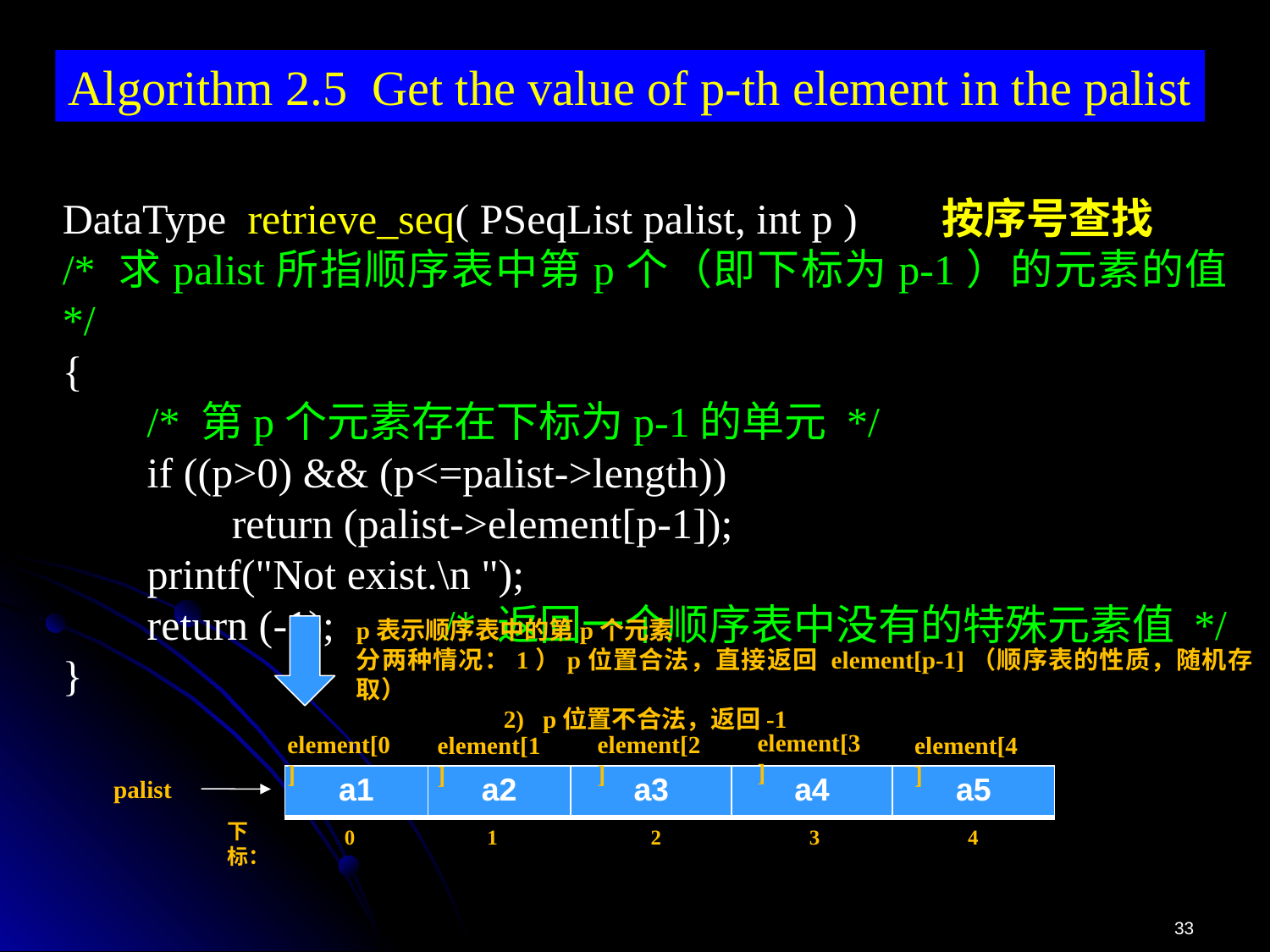

Algorithm 2.5  Get the value of p-th element in the palist

DataType  retrieve_seq( PSeqList palist, int p )       按序号查找
/* 求palist所指顺序表中第p个（即下标为p-1）的元素的值 */
{
        /* 第p个元素存在下标为p-1的单元 */
        if ((p>0) && (p<=palist->length))
                return (palist->element[p-1]);
        printf("Not exist.\n ");
        return (-1);   	/* 返回一个顺序表中没有的特殊元素值 */
}

p表示顺序表中的第p个元素
分两种情况：1）p位置合法，直接返回 element[p-1]（顺序表的性质，随机存取）
                        2)   p位置不合法，返回-1

element[3]
element[0]
element[2]
element[1]
element[4]
| a1 | a2 | a3 | a4 | a5 |
| --- | --- | --- | --- | --- |
palist
下标：
       0                         1                             2                            3                            4

33